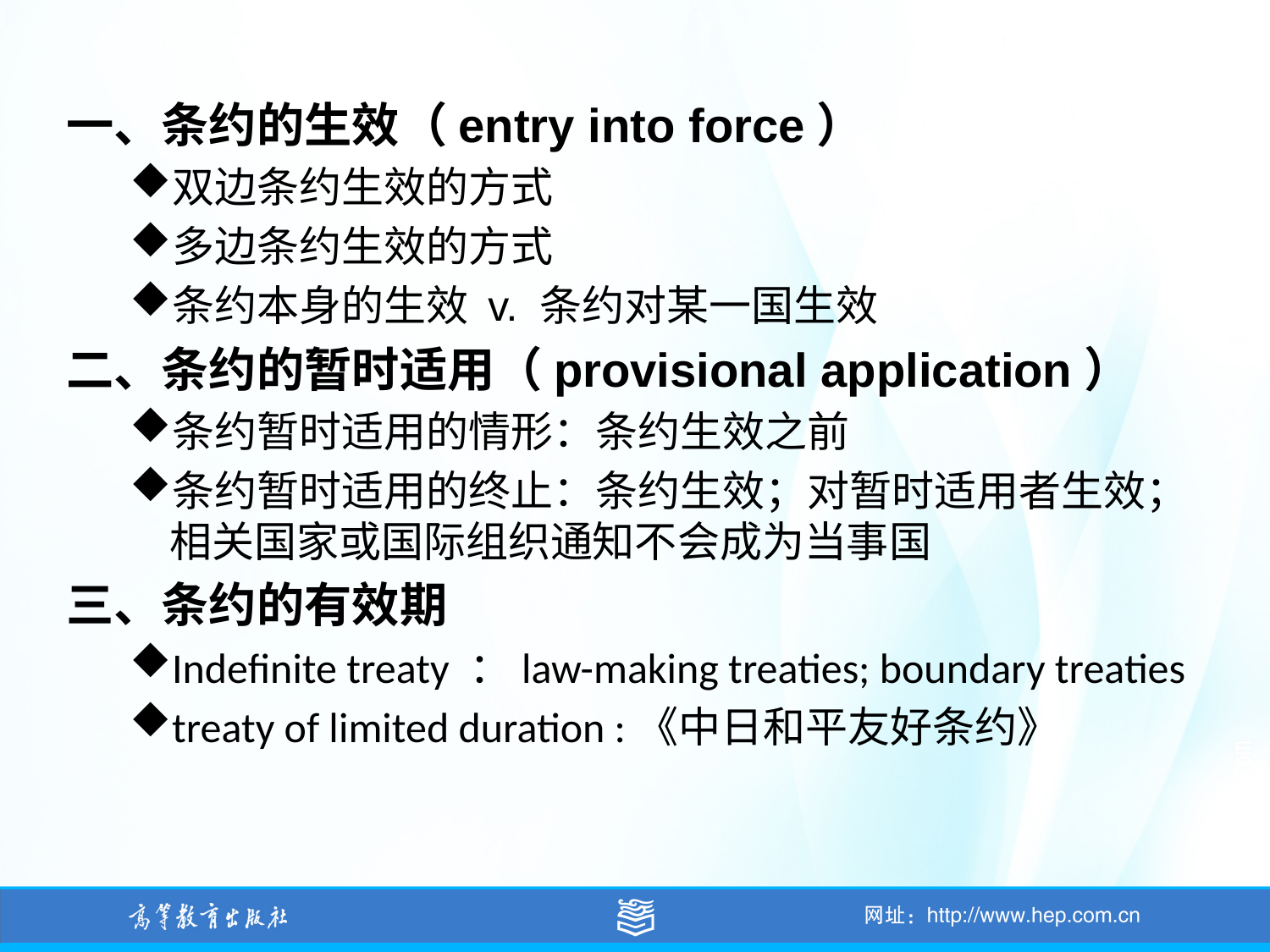

一、条约的生效（entry into force）
双边条约生效的方式
多边条约生效的方式
条约本身的生效 v. 条约对某一国生效
二、条约的暂时适用（provisional application）
条约暂时适用的情形：条约生效之前
条约暂时适用的终止：条约生效；对暂时适用者生效；相关国家或国际组织通知不会成为当事国
三、条约的有效期
Indefinite treaty ：law-making treaties; boundary treaties
treaty of limited duration :《中日和平友好条约》